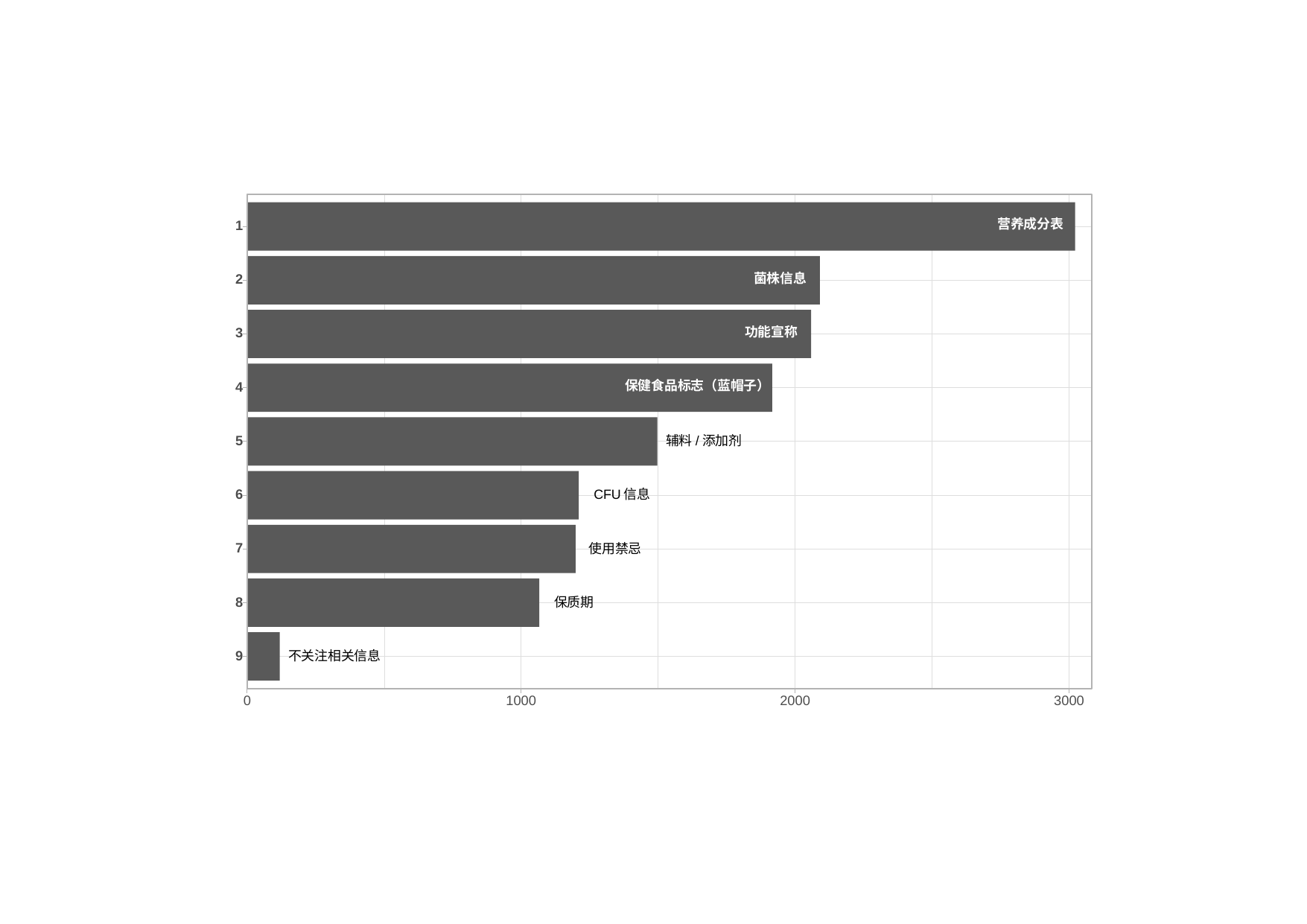

营养成分表
1

菌株信息
2

功能宣称
3

保健食品标志（蓝帽子）
4

辅料/添加剂
5

6
CFU信息

7
使用禁忌

8
保质期

9
不关注相关信息

3000
0
1000
2000